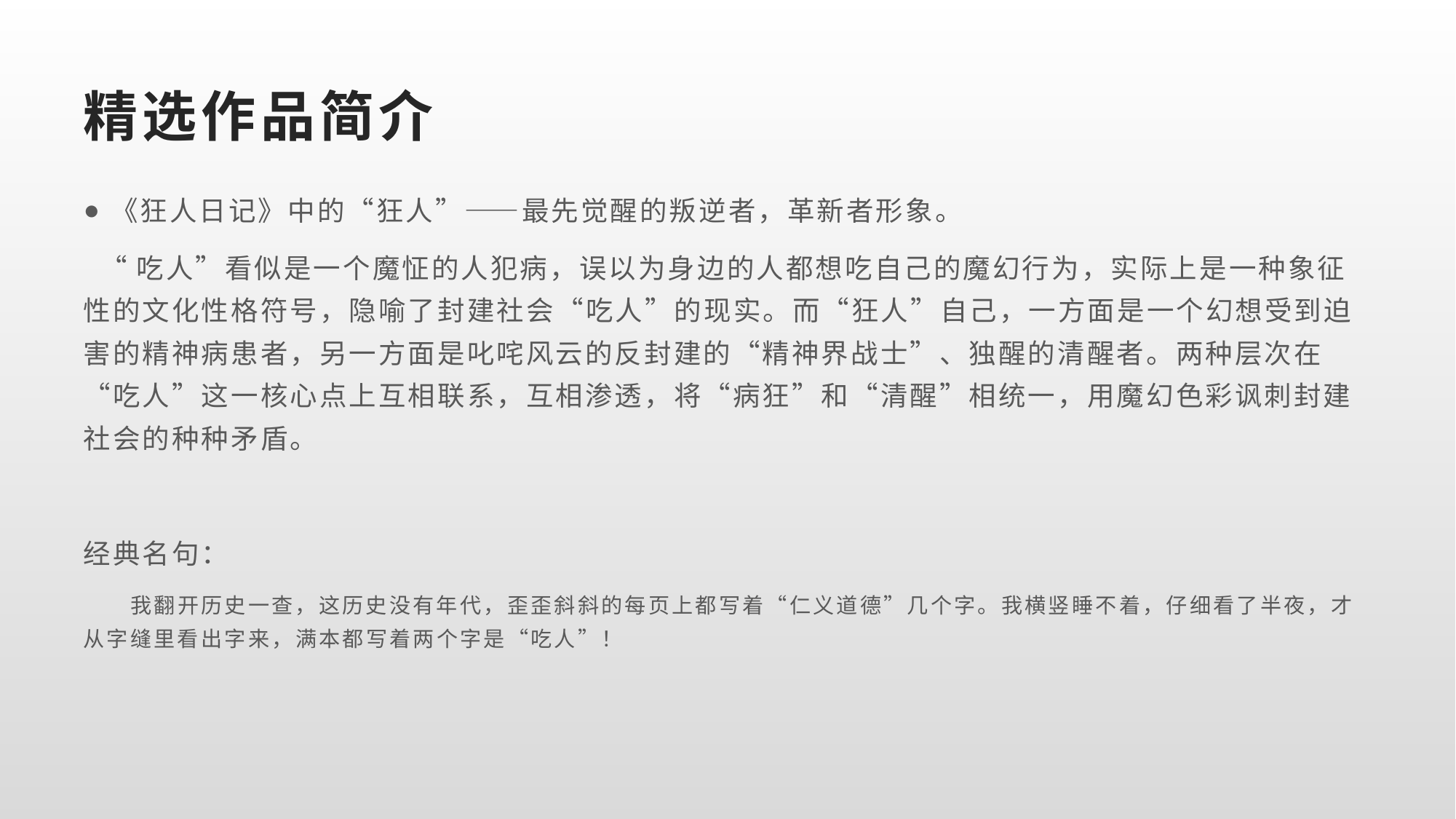

# 精选作品简介
《狂人日记》中的“狂人”——最先觉醒的叛逆者，革新者形象。
  “吃人”看似是一个魔怔的人犯病，误以为身边的人都想吃自己的魔幻行为，实际上是一种象征性的文化性格符号，隐喻了封建社会“吃人”的现实。而“狂人”自己，一方面是一个幻想受到迫害的精神病患者，另一方面是叱咤风云的反封建的“精神界战士”、独醒的清醒者。两种层次在“吃人”这一核心点上互相联系，互相渗透，将“病狂”和“清醒”相统一，用魔幻色彩讽刺封建社会的种种矛盾。

经典名句：
      我翻开历史一查，这历史没有年代，歪歪斜斜的每页上都写着“仁义道德”几个字。我横竖睡不着，仔细看了半夜，才从字缝里看出字来，满本都写着两个字是“吃人”！